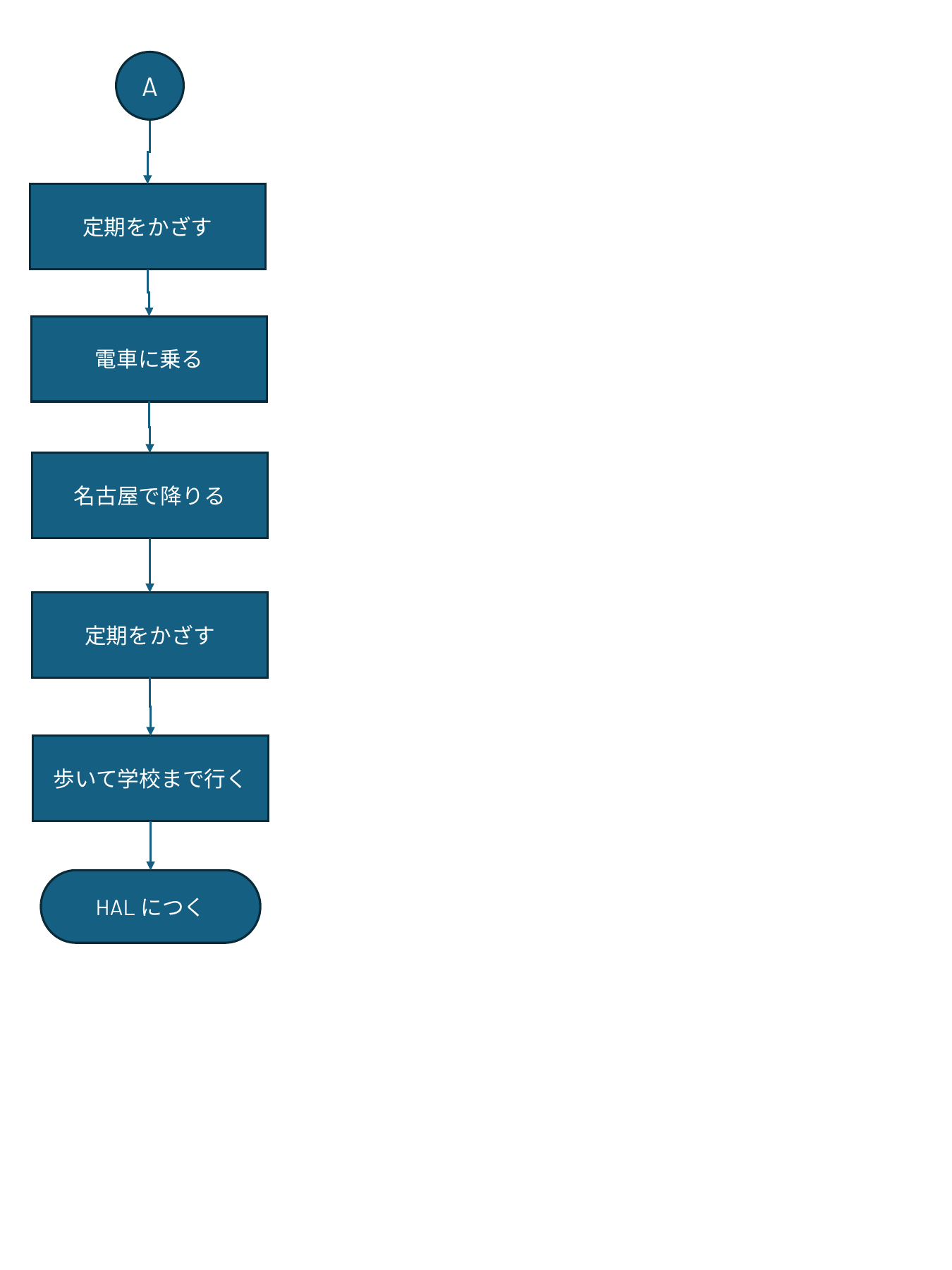

A
定期をかざす
電車に乗る
名古屋で降りる
定期をかざす
歩いて学校まで行く
HALにつく